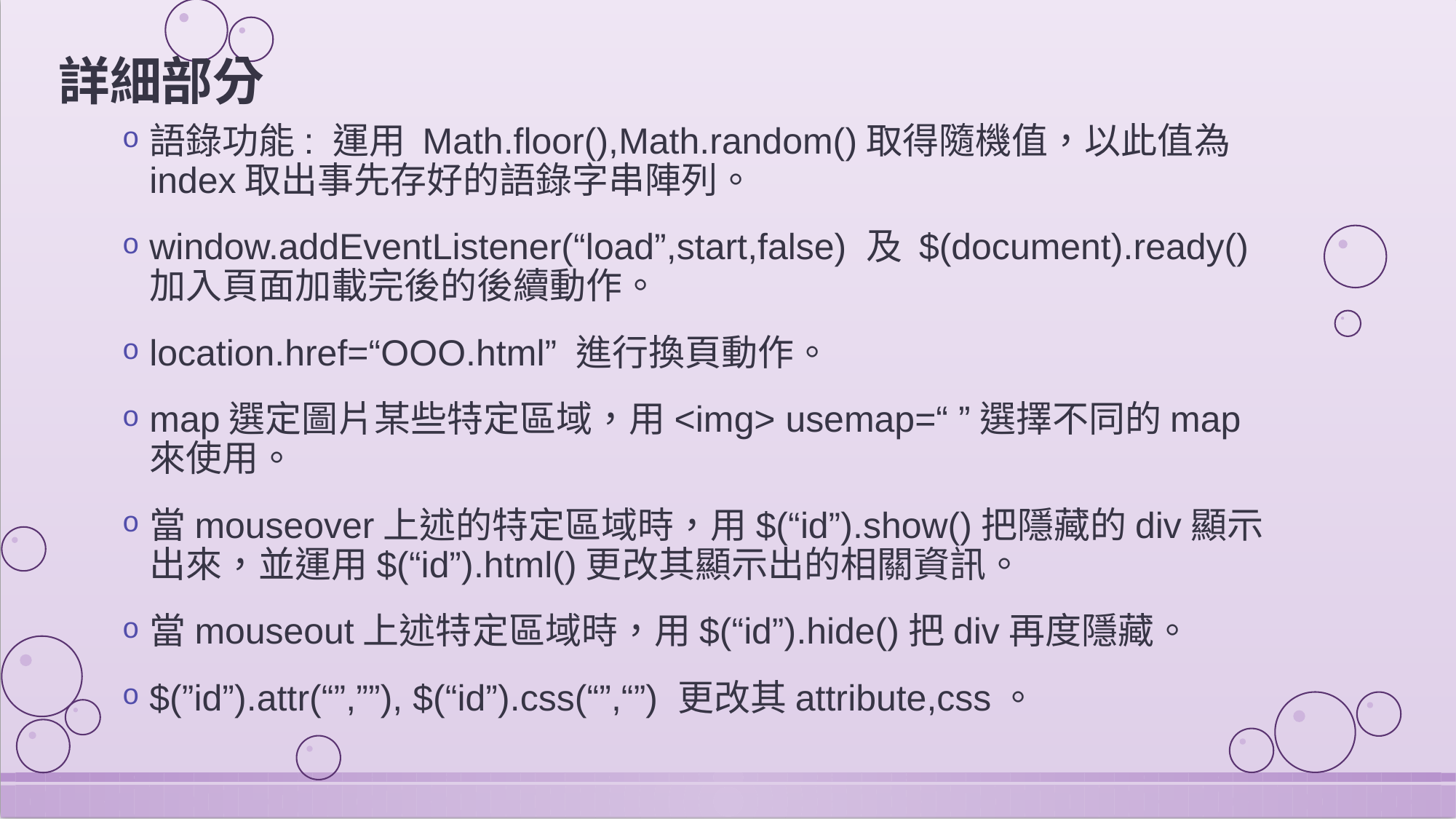

# 詳細部分
語錄功能: 運用 Math.floor(),Math.random()取得隨機值，以此值為index取出事先存好的語錄字串陣列。
window.addEventListener(“load”,start,false) 及 $(document).ready() 加入頁面加載完後的後續動作。
location.href=“OOO.html” 進行換頁動作。
map選定圖片某些特定區域，用<img> usemap=“ ”選擇不同的map來使用。
當mouseover上述的特定區域時，用$(“id”).show()把隱藏的div顯示出來，並運用$(“id”).html()更改其顯示出的相關資訊。
當mouseout上述特定區域時，用$(“id”).hide()把div再度隱藏。
$(”id”).attr(“”,””), $(“id”).css(“”,“”) 更改其attribute,css。